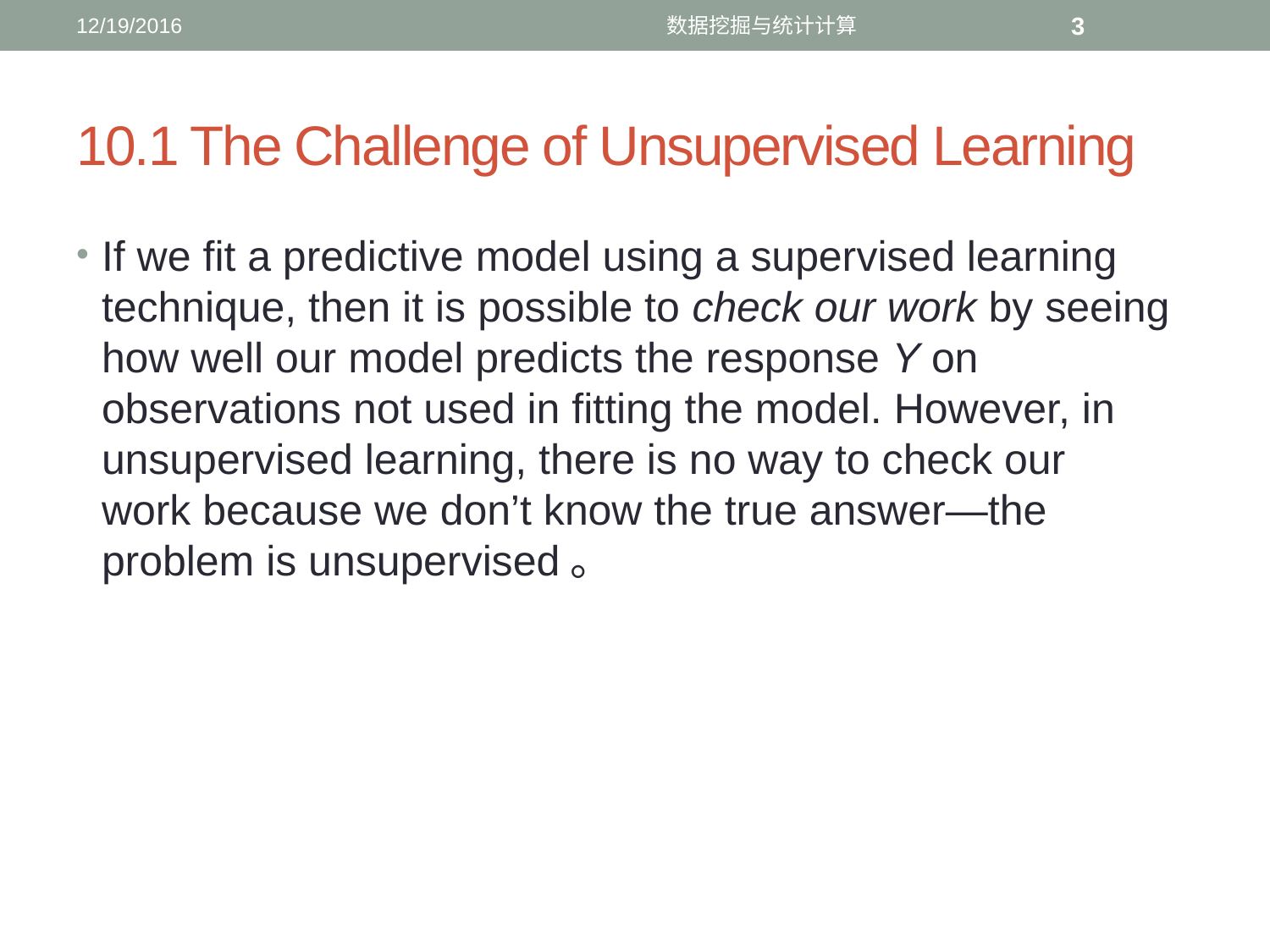

12/19/2016
数据挖掘与统计计算
3
# 10.1 The Challenge of Unsupervised Learning
If we fit a predictive model using a supervised learning technique, then it is possible to check our work by seeing how well our model predicts the response Y on observations not used in fitting the model. However, in unsupervised learning, there is no way to check our
work because we don’t know the true answer—the problem is unsupervised。